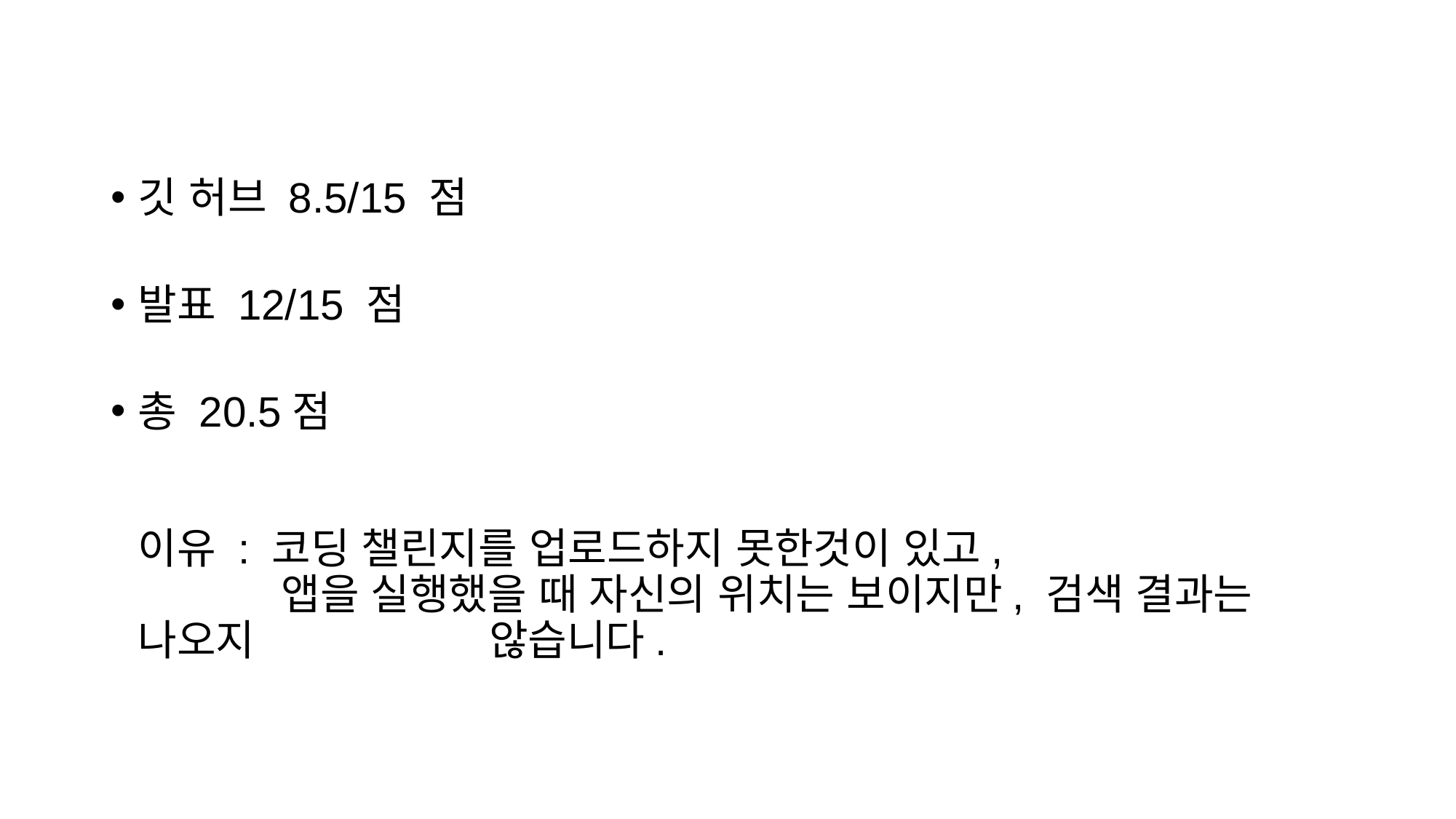

깃 허브 8.5/15 점
발표 12/15 점
총 20.5점
이유 : 코딩 챌린지를 업로드하지 못한것이 있고,
	  앱을 실행했을 때 자신의 위치는 보이지만, 검색 결과는 나오지 	  	  않습니다.